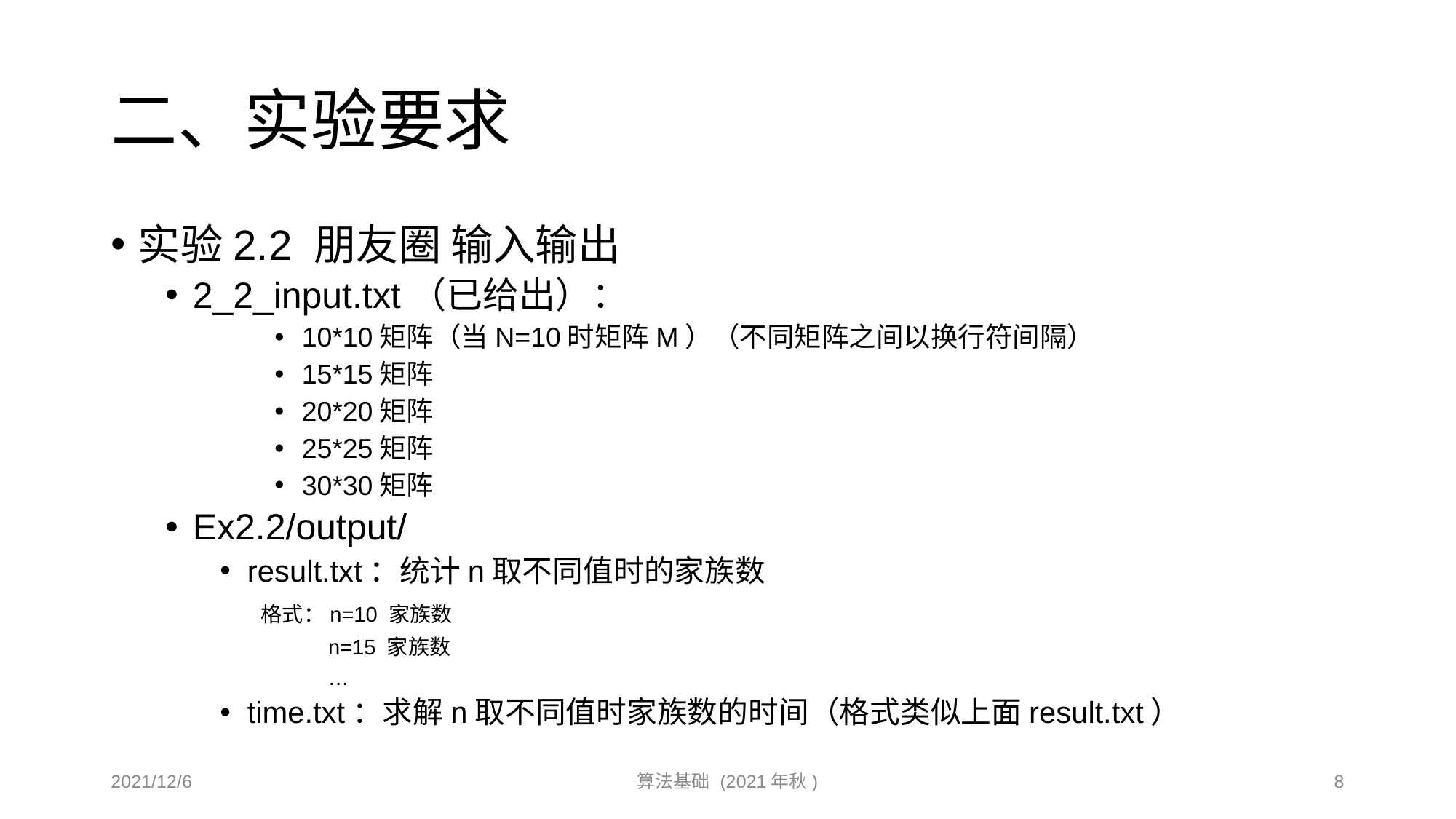

# 二、实验要求
实验2.2 朋友圈 输入输出
2_2_input.txt（已给出）：
10*10矩阵（当N=10时矩阵M）（不同矩阵之间以换行符间隔）
15*15矩阵
20*20矩阵
25*25矩阵
30*30矩阵
Ex2.2/output/
result.txt：统计n取不同值时的家族数
     格式：n=10 家族数
                  n=15 家族数
                  …
time.txt：求解n取不同值时家族数的时间（格式类似上面result.txt）

2021/12/6
算法基础 (2021年秋)
8